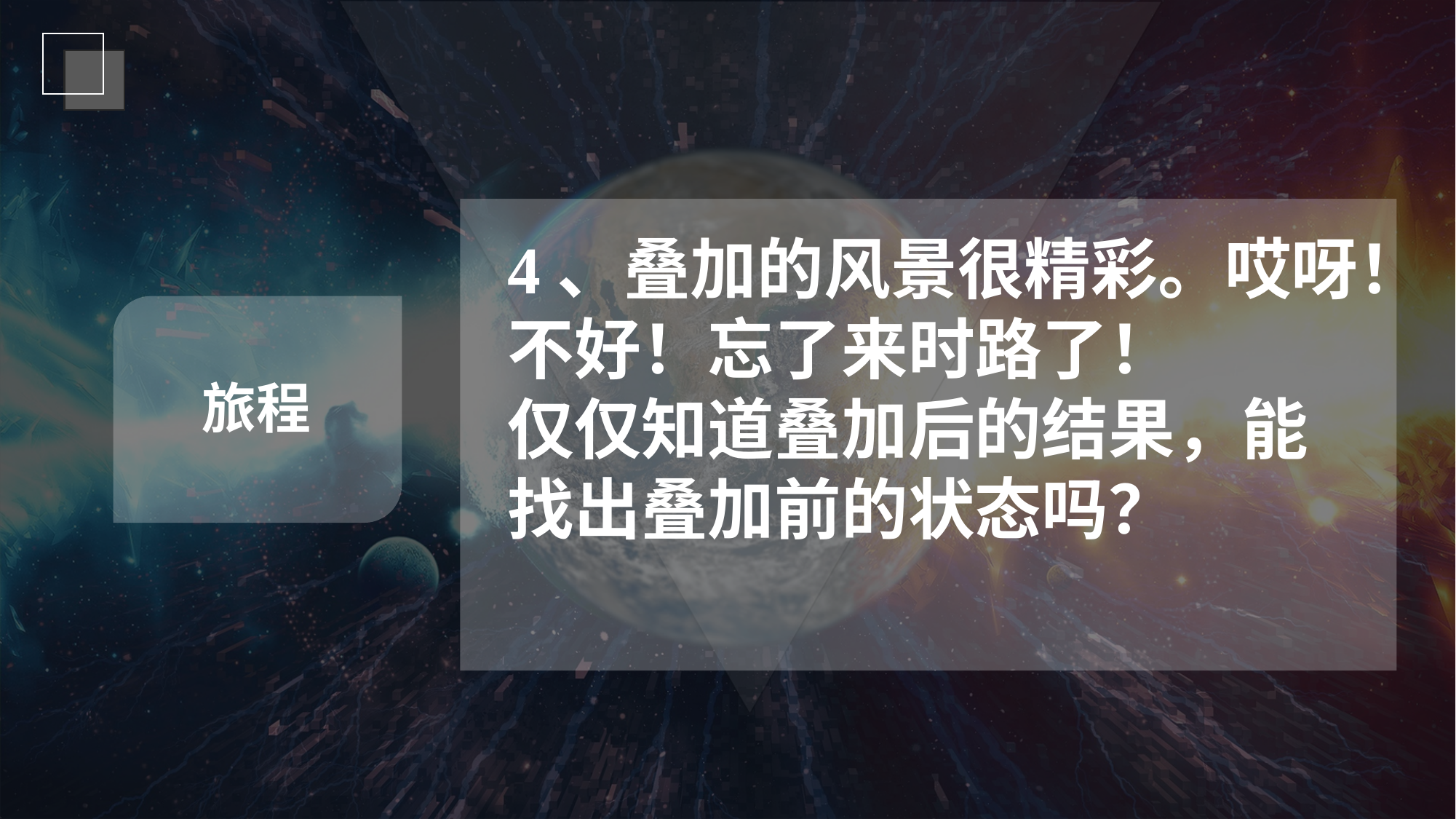

4、叠加的风景很精彩。哎呀！不好！忘了来时路了！
仅仅知道叠加后的结果，能找出叠加前的状态吗？

旅程